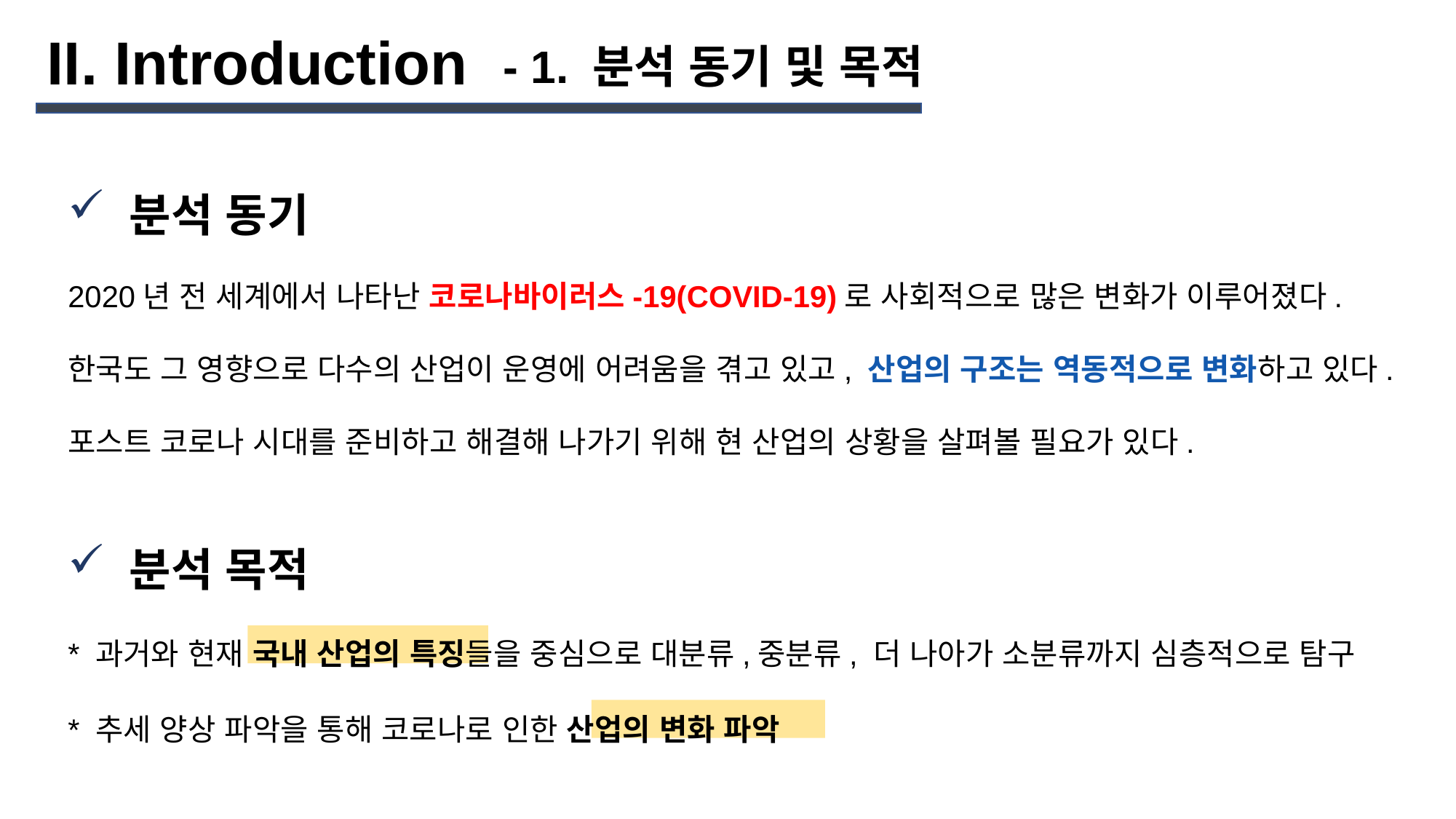

II. Introduction
- 1. 분석 동기 및 목적

 분석 동기
2020년 전 세계에서 나타난 코로나바이러스-19(COVID-19)로 사회적으로 많은 변화가 이루어졌다.
한국도 그 영향으로 다수의 산업이 운영에 어려움을 겪고 있고, 산업의 구조는 역동적으로 변화하고 있다.
포스트 코로나 시대를 준비하고 해결해 나가기 위해 현 산업의 상황을 살펴볼 필요가 있다.

 분석 목적
* 과거와 현재 국내 산업의 특징들을 중심으로 대분류,중분류, 더 나아가 소분류까지 심층적으로 탐구
* 추세 양상 파악을 통해 코로나로 인한 산업의 변화 파악